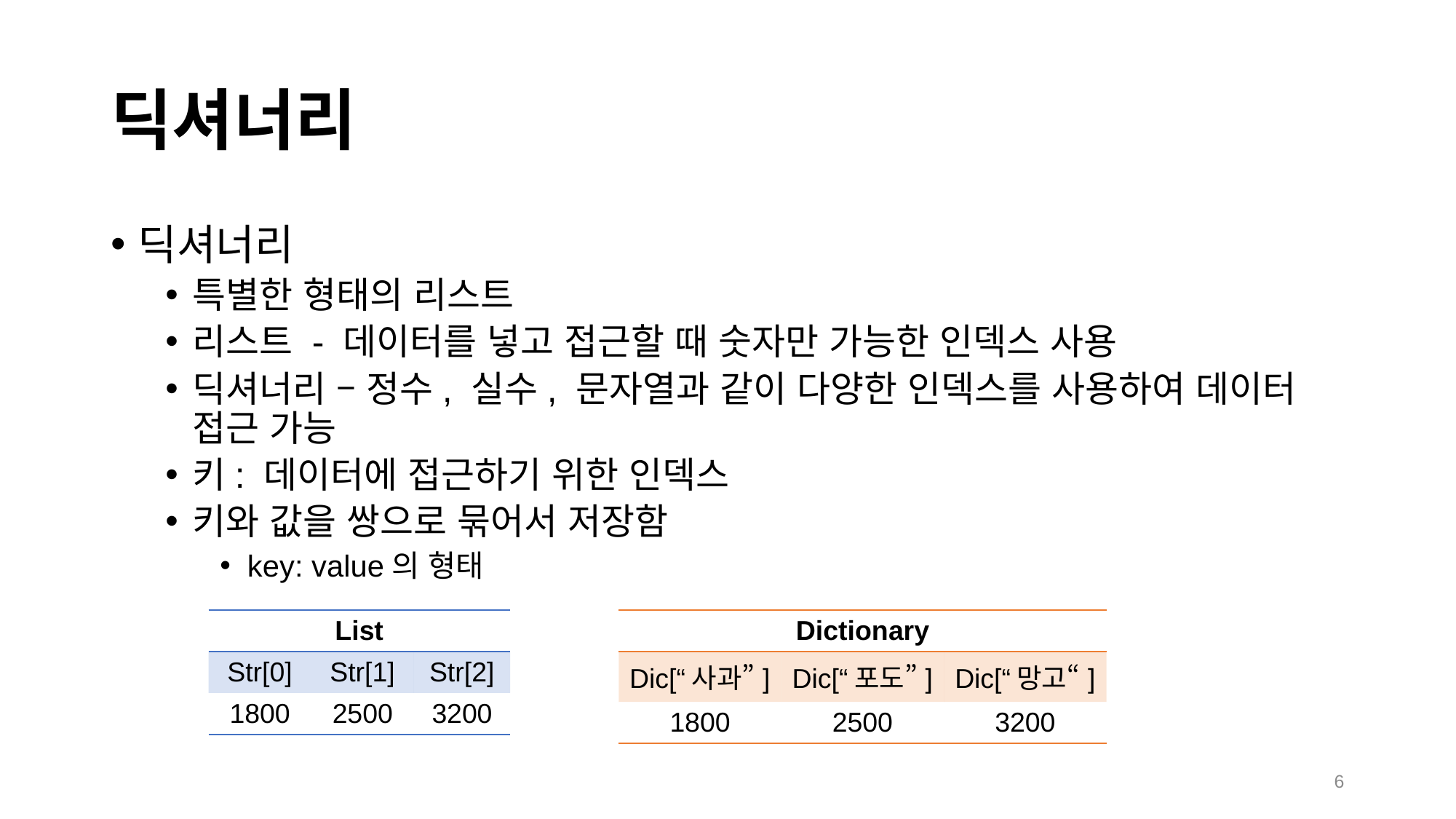

# 딕셔너리
딕셔너리
특별한 형태의 리스트
리스트 - 데이터를 넣고 접근할 때 숫자만 가능한 인덱스 사용
딕셔너리 – 정수, 실수, 문자열과 같이 다양한 인덱스를 사용하여 데이터 접근 가능
키: 데이터에 접근하기 위한 인덱스
키와 값을 쌍으로 묶어서 저장함
key: value의 형태
| List |  |  |
| --- | --- | --- |
| Str[0] | Str[1] | Str[2] |
| 1800 | 2500 | 3200 |
| Dictionary |  |  |
| --- | --- | --- |
| Dic[“사과”] | Dic[“포도”] | Dic[“망고“] |
| 1800 | 2500 | 3200 |
6